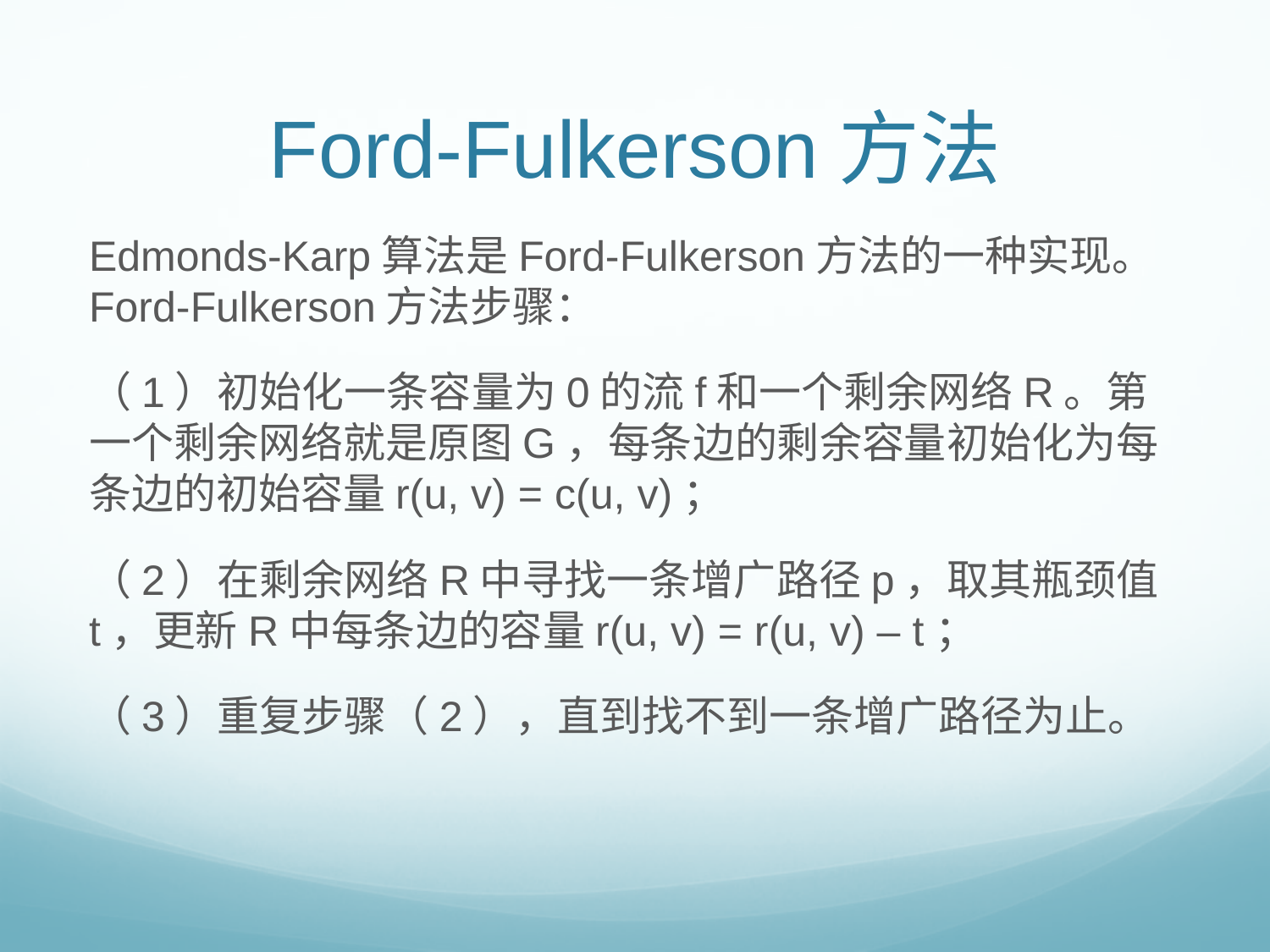

# Ford-Fulkerson方法
Edmonds-Karp算法是Ford-Fulkerson方法的一种实现。Ford-Fulkerson方法步骤：
（1）初始化一条容量为0的流f和一个剩余网络R。第一个剩余网络就是原图G，每条边的剩余容量初始化为每条边的初始容量r(u, v) = c(u, v)；
（2）在剩余网络R中寻找一条增广路径p，取其瓶颈值t，更新R中每条边的容量r(u, v) = r(u, v) – t；
（3）重复步骤（2），直到找不到一条增广路径为止。